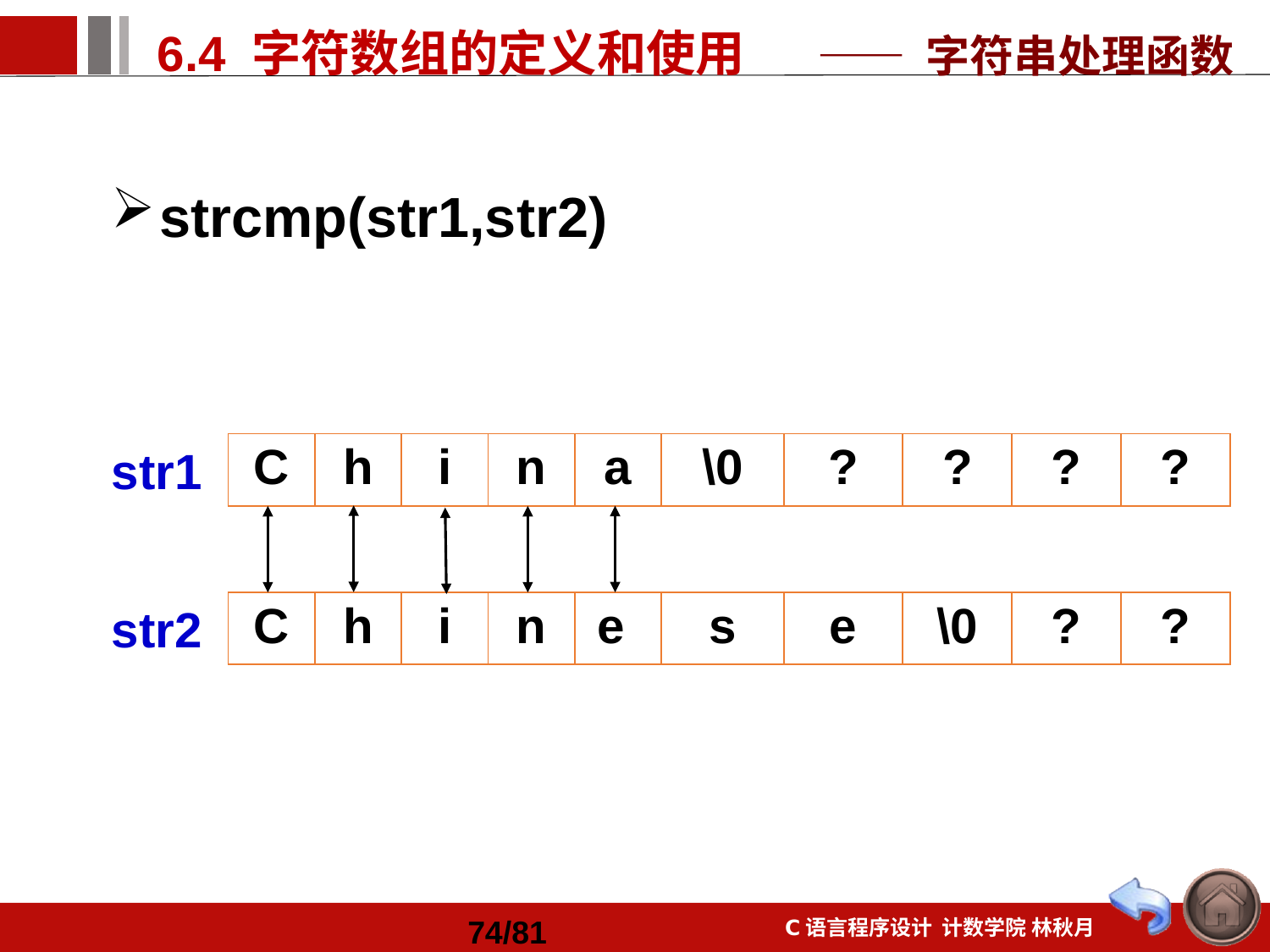

—— 字符串处理函数
strcmp(str1,str2)

str1
| C | h | i | n | a | \0 | ? | ? | ? | ? |
| --- | --- | --- | --- | --- | --- | --- | --- | --- | --- |
str2
| C | h | i | n | e | s | e | \0 | ? | ? |
| --- | --- | --- | --- | --- | --- | --- | --- | --- | --- |